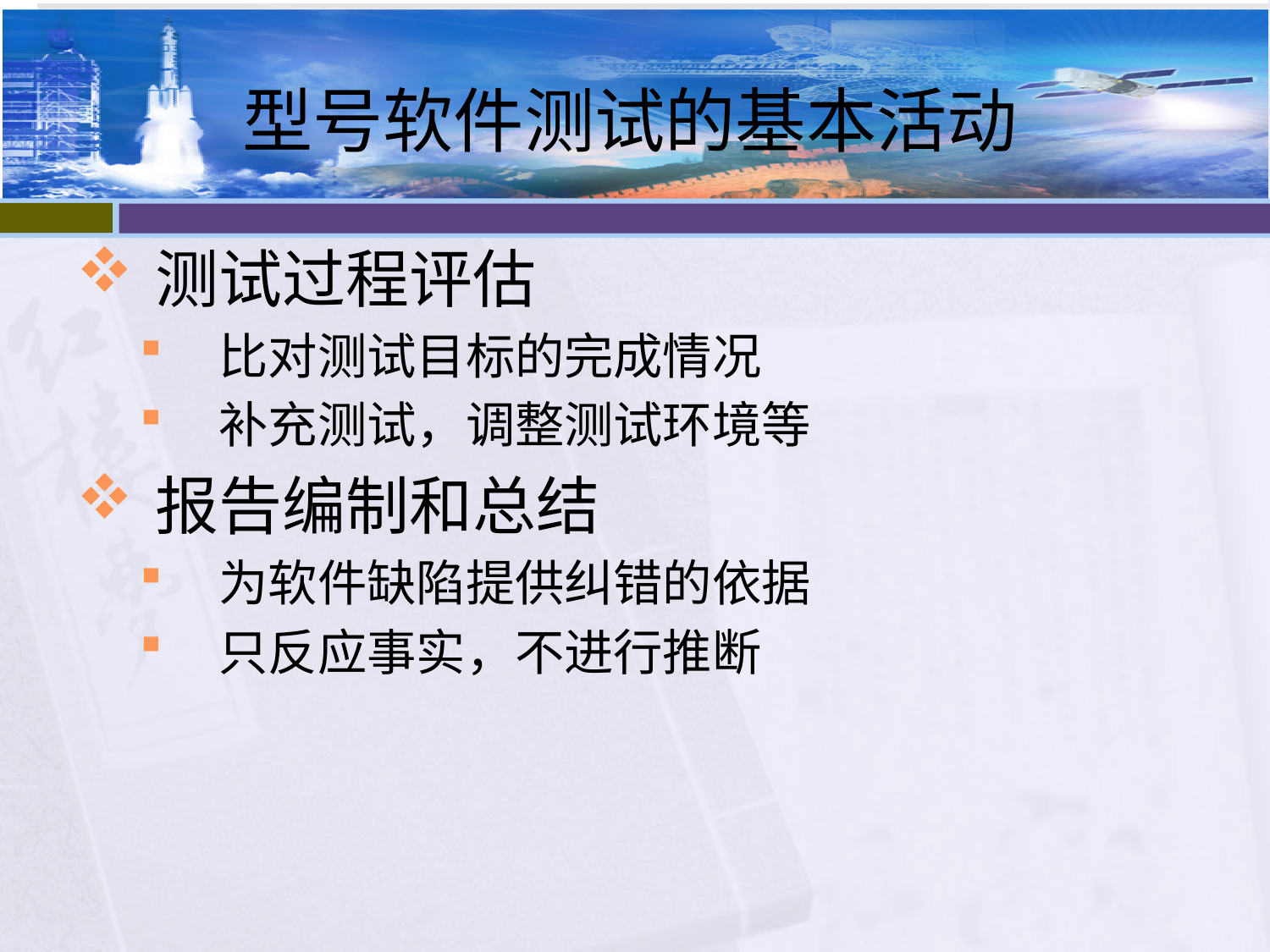

# 型号软件测试的基本活动

测试过程评估
比对测试目标的完成情况
补充测试，调整测试环境等
报告编制和总结
为软件缺陷提供纠错的依据
只反应事实，不进行推断